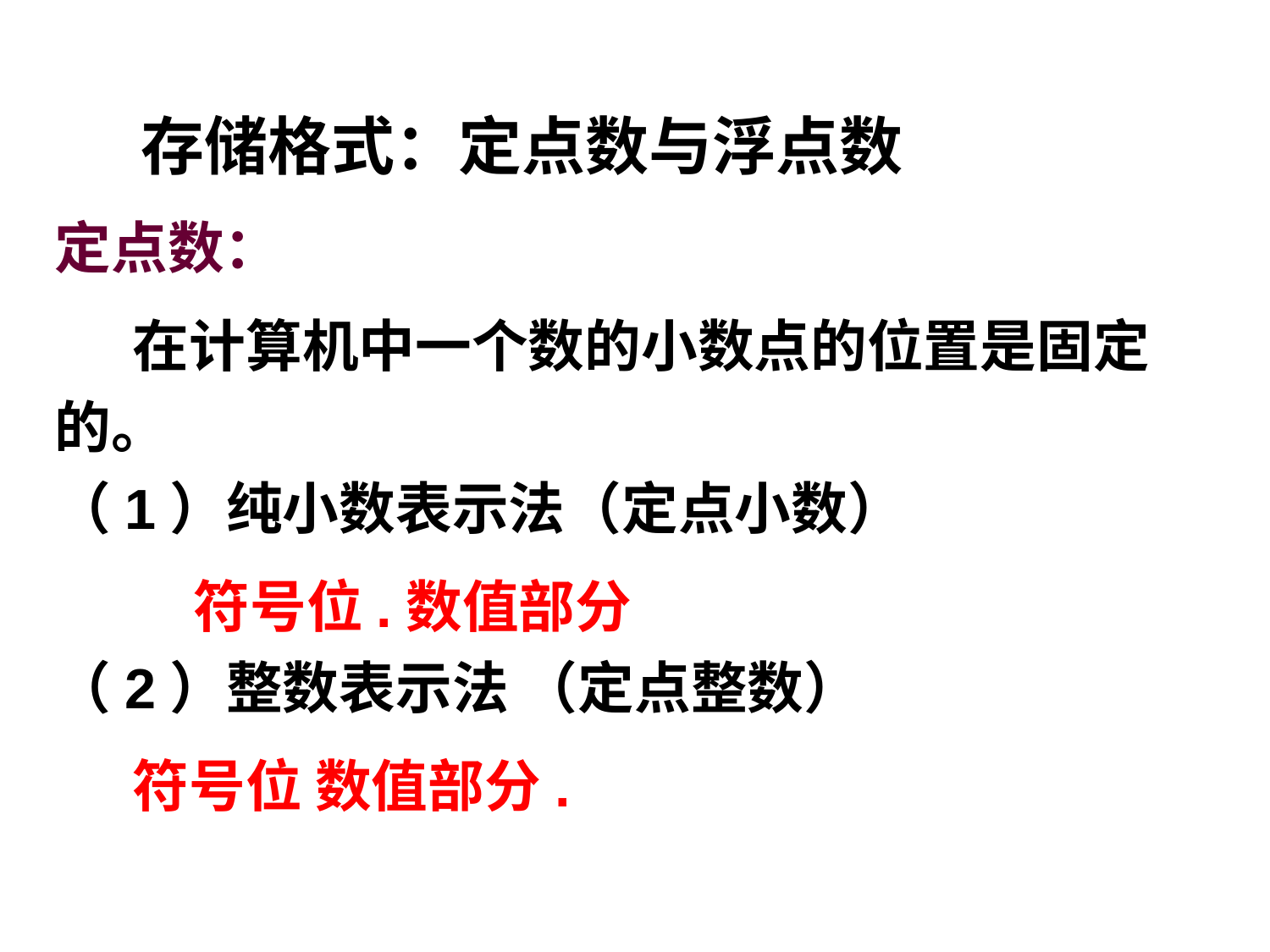

存储格式：定点数与浮点数
定点数：
     在计算机中一个数的小数点的位置是固定的。
（1）纯小数表示法（定点小数）
　　  符号位.数值部分
（2）整数表示法 （定点整数）
     符号位 数值部分.